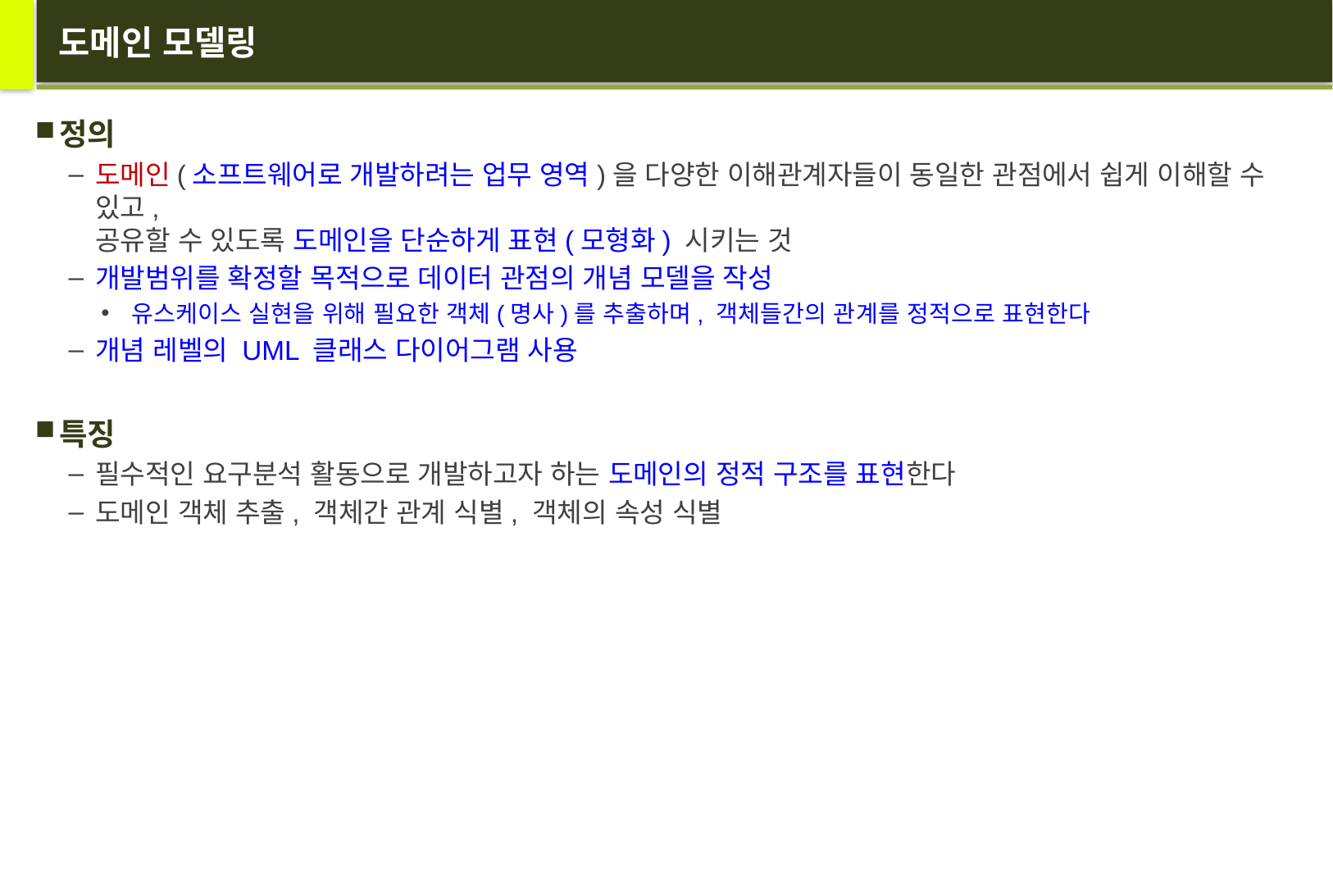

# 도메인 모델링
정의
도메인(소프트웨어로 개발하려는 업무 영역)을 다양한 이해관계자들이 동일한 관점에서 쉽게 이해할 수 있고,
공유할 수 있도록 도메인을 단순하게 표현(모형화) 시키는 것
개발범위를 확정할 목적으로 데이터 관점의 개념 모델을 작성
유스케이스 실현을 위해 필요한 객체(명사)를 추출하며, 객체들간의 관계를 정적으로 표현한다
개념 레벨의 UML 클래스 다이어그램 사용

특징
필수적인 요구분석 활동으로 개발하고자 하는 도메인의 정적 구조를 표현한다
도메인 객체 추출, 객체간 관계 식별, 객체의 속성 식별